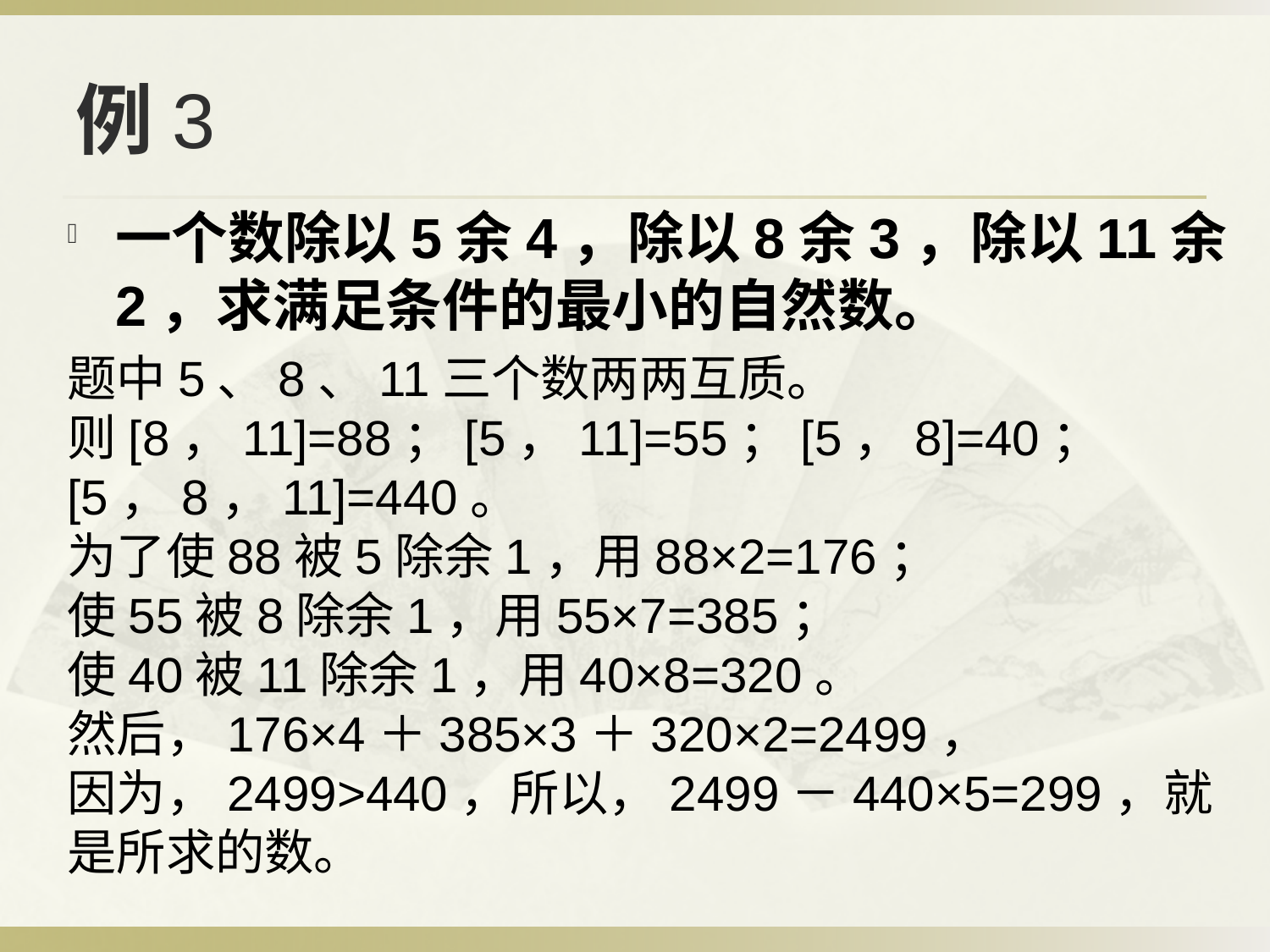

# 例3
一个数除以5余4，除以8余3，除以11余2，求满足条件的最小的自然数。

题中5、8、11三个数两两互质。
则[8，11]=88；[5，11]=55；[5，8]=40；[5，8，11]=440。
为了使88被5除余1，用88×2=176；
使55被8除余1，用55×7=385；
使40被11除余1，用40×8=320。
然后，176×4＋385×3＋320×2=2499，
因为，2499>440，所以，2499－440×5=299，就是所求的数。